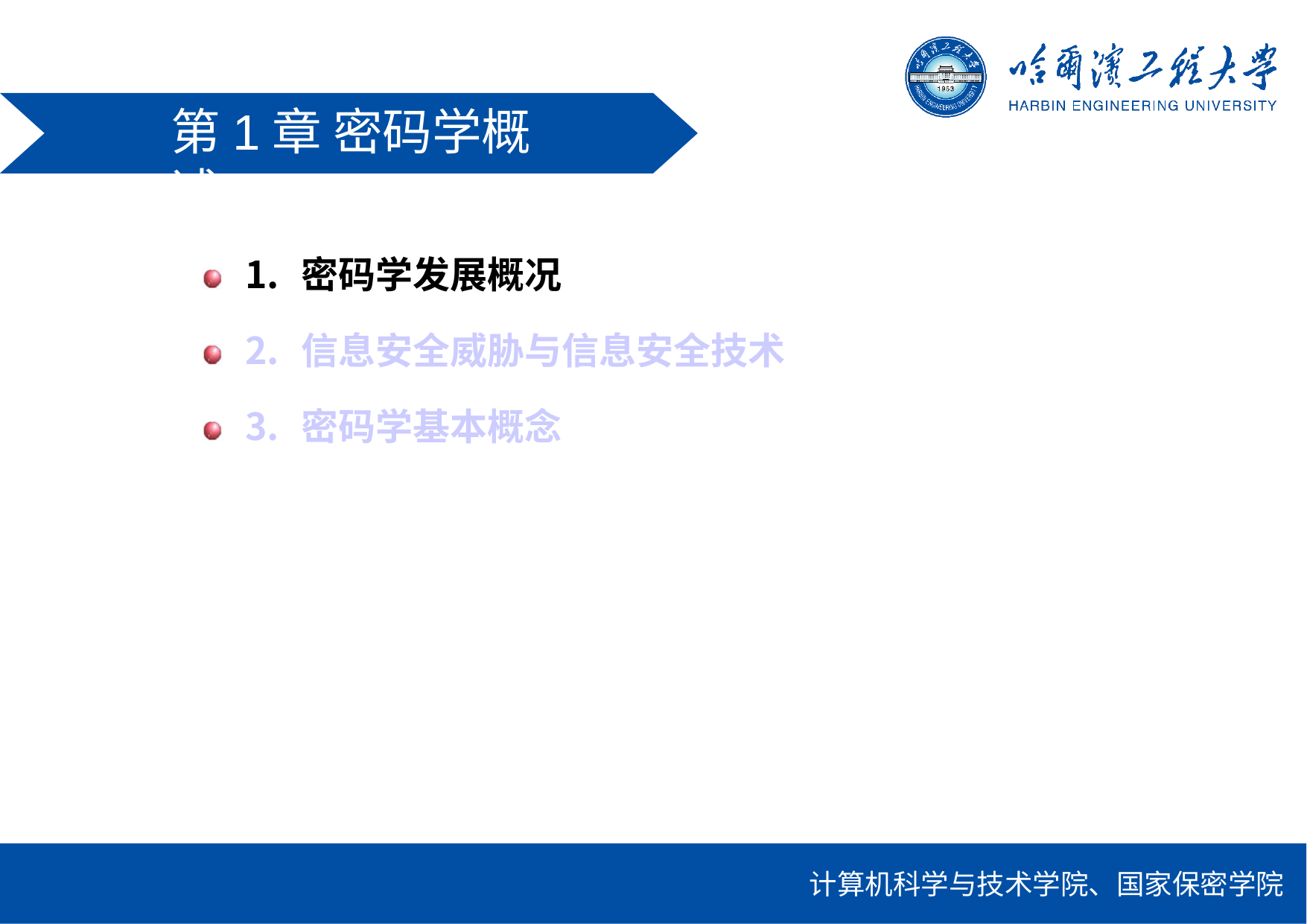

第1章 密码学概述
密码学发展概况
信息安全威胁与信息安全技术
密码学基本概念